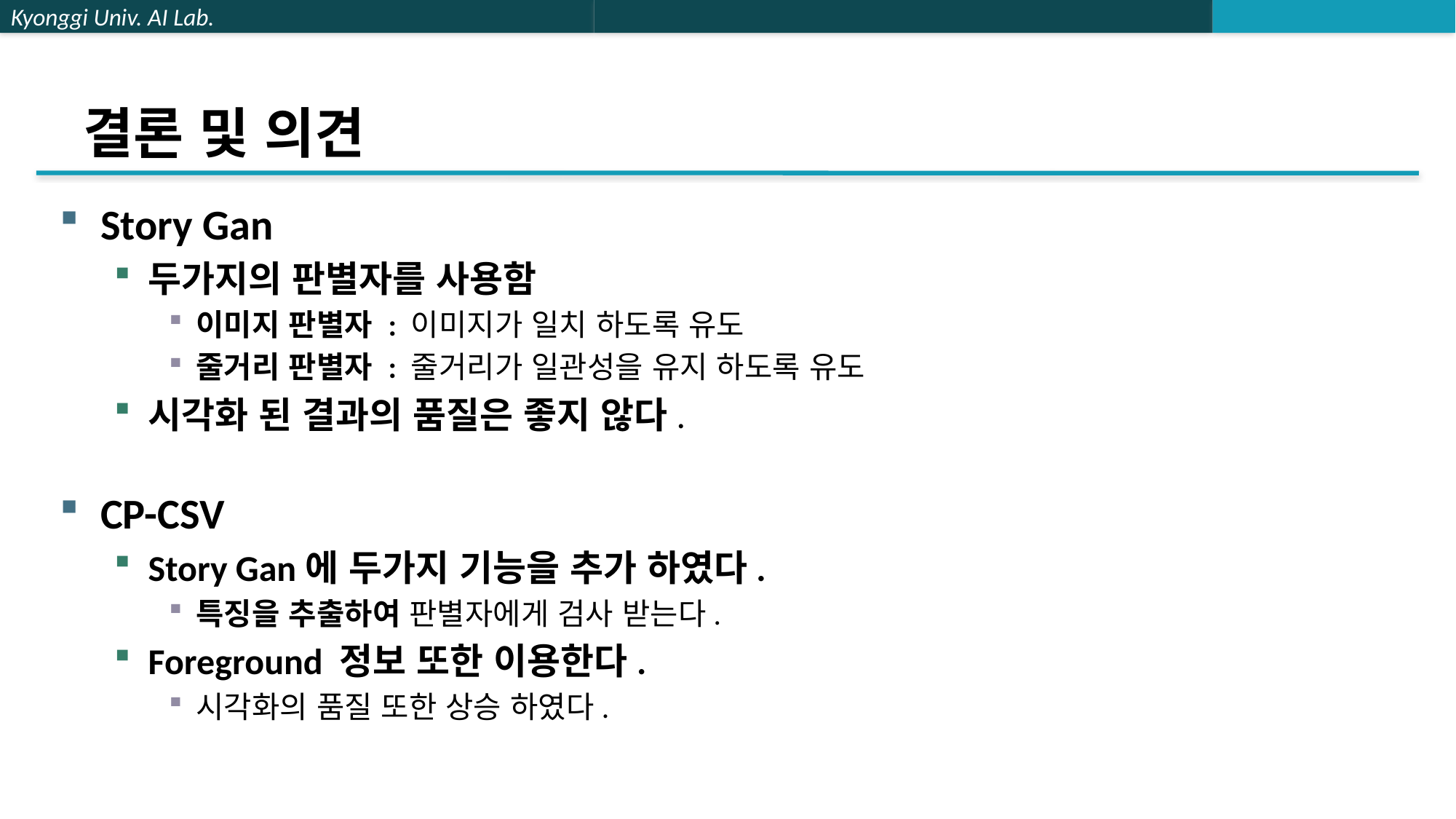

# 결론 및 의견
Story Gan
두가지의 판별자를 사용함
이미지 판별자 : 이미지가 일치 하도록 유도
줄거리 판별자 : 줄거리가 일관성을 유지 하도록 유도
시각화 된 결과의 품질은 좋지 않다.

CP-CSV
Story Gan에 두가지 기능을 추가 하였다.
특징을 추출하여 판별자에게 검사 받는다.
Foreground 정보 또한 이용한다.
시각화의 품질 또한 상승 하였다.